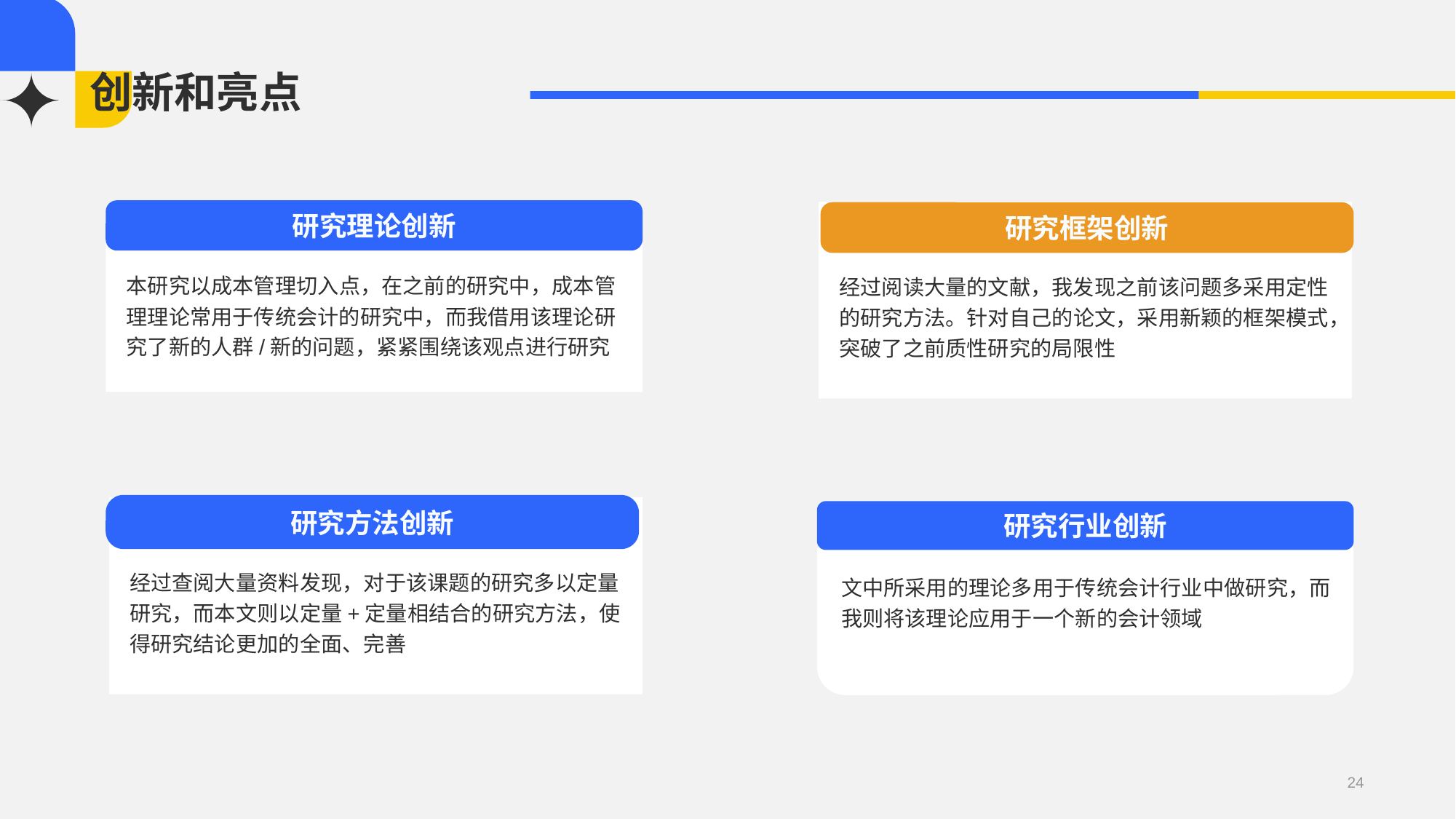

# 创新和亮点
研究理论创新

本研究以成本管理切入点，在之前的研究中，成本管理理论常用于传统会计的研究中，而我借用该理论研究了新的人群/新的问题，紧紧围绕该观点进行研究

研究框架创新
经过阅读大量的文献，我发现之前该问题多采用定性的研究方法。针对自己的论文，采用新颖的框架模式，突破了之前质性研究的局限性
研究方法创新

经过查阅大量资料发现，对于该课题的研究多以定量研究，而本文则以定量+定量相结合的研究方法，使得研究结论更加的全面、完善
研究行业创新

文中所采用的理论多用于传统会计行业中做研究，而我则将该理论应用于一个新的会计领域
24